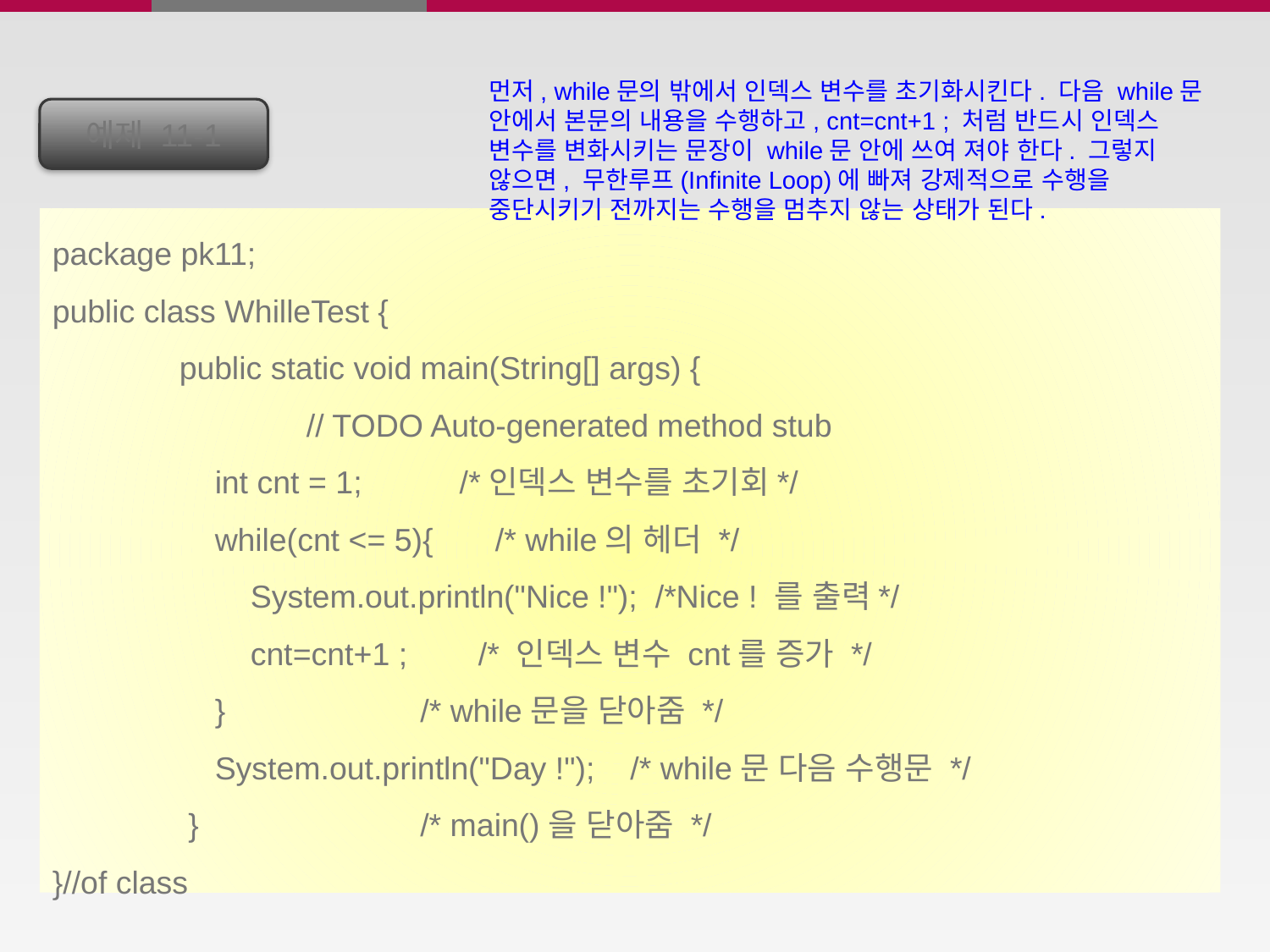

먼저, while문의 밖에서 인덱스 변수를 초기화시킨다. 다음 while문 안에서 본문의 내용을 수행하고, cnt=cnt+1 ; 처럼 반드시 인덱스 변수를 변화시키는 문장이 while문 안에 쓰여 져야 한다. 그렇지 않으면, 무한루프(Infinite Loop)에 빠져 강제적으로 수행을 중단시키기 전까지는 수행을 멈추지 않는 상태가 된다.
예제 11-1
package pk11;
public class WhilleTest {
	public static void main(String[] args) {
		// TODO Auto-generated method stub
	    int cnt = 1;           /*인덱스 변수를 초기회*/
	    while(cnt <= 5){       /* while의 헤더 */
	        System.out.println("Nice !");  /*Nice ! 를 출력*/
	        cnt=cnt+1 ;        /* 인덱스 변수 cnt를 증가 */
	    }                      /* while문을 닫아줌 */
	    System.out.println("Day !");    /* while문 다음 수행문 */
	 }                         /* main()을 닫아줌 */
}//of class